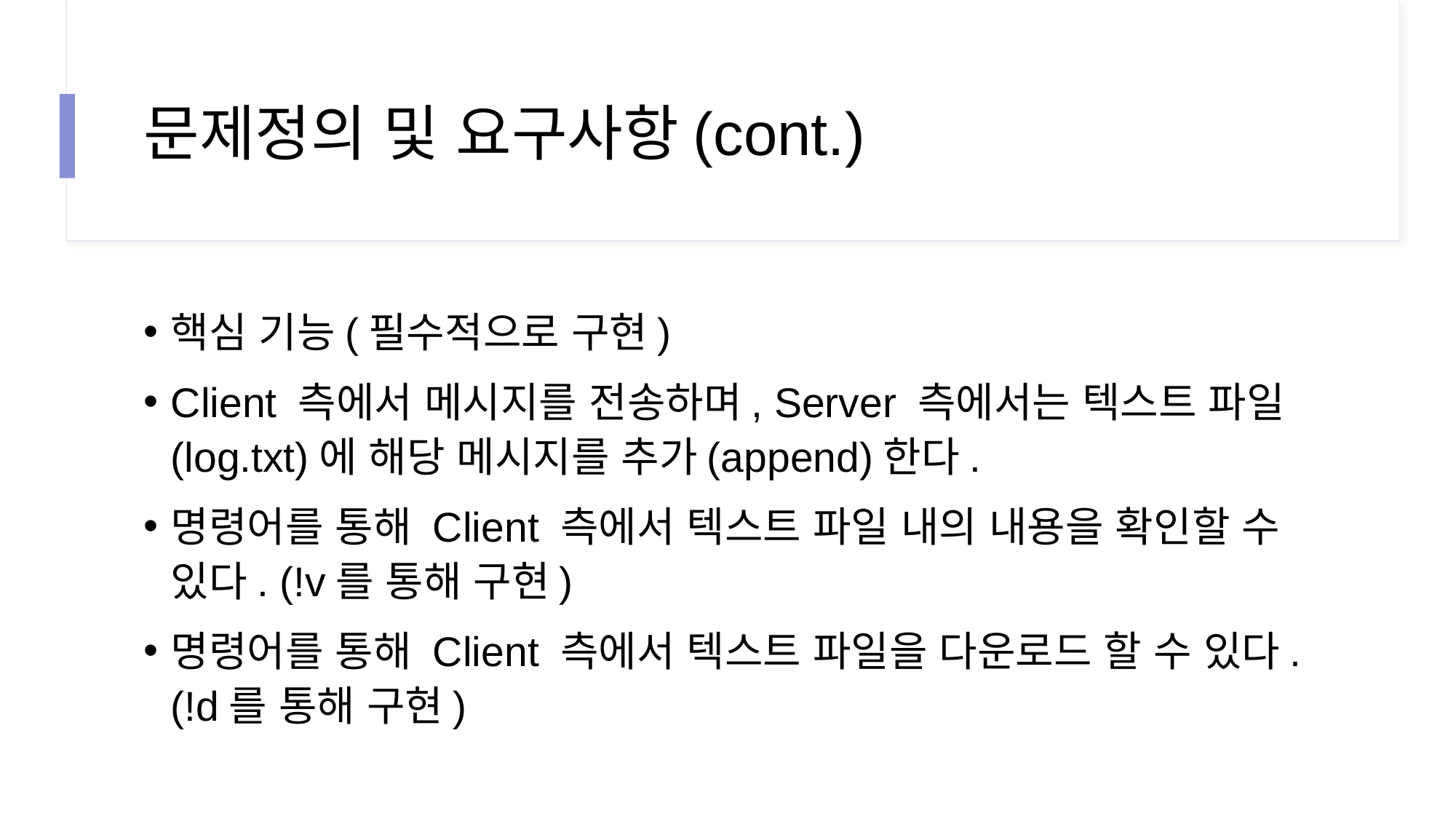

# 문제정의 및 요구사항(cont.)
핵심 기능(필수적으로 구현)
Client 측에서 메시지를 전송하며, Server 측에서는 텍스트 파일(log.txt)에 해당 메시지를 추가(append)한다.
명령어를 통해 Client 측에서 텍스트 파일 내의 내용을 확인할 수 있다. (!v를 통해 구현)
명령어를 통해 Client 측에서 텍스트 파일을 다운로드 할 수 있다. (!d를 통해 구현)